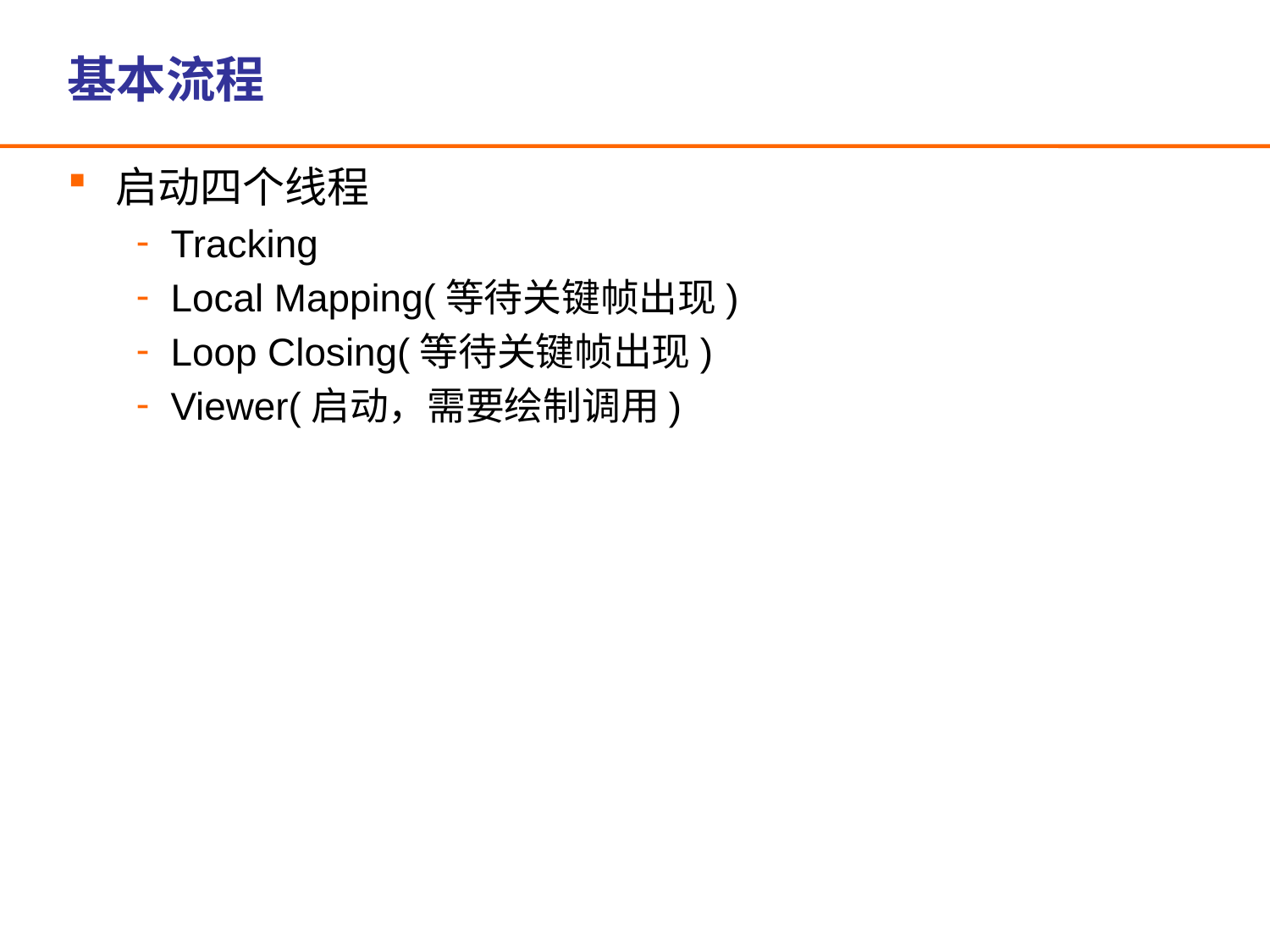

# 基本流程
启动四个线程
Tracking
Local Mapping(等待关键帧出现)
Loop Closing(等待关键帧出现)
Viewer(启动，需要绘制调用)